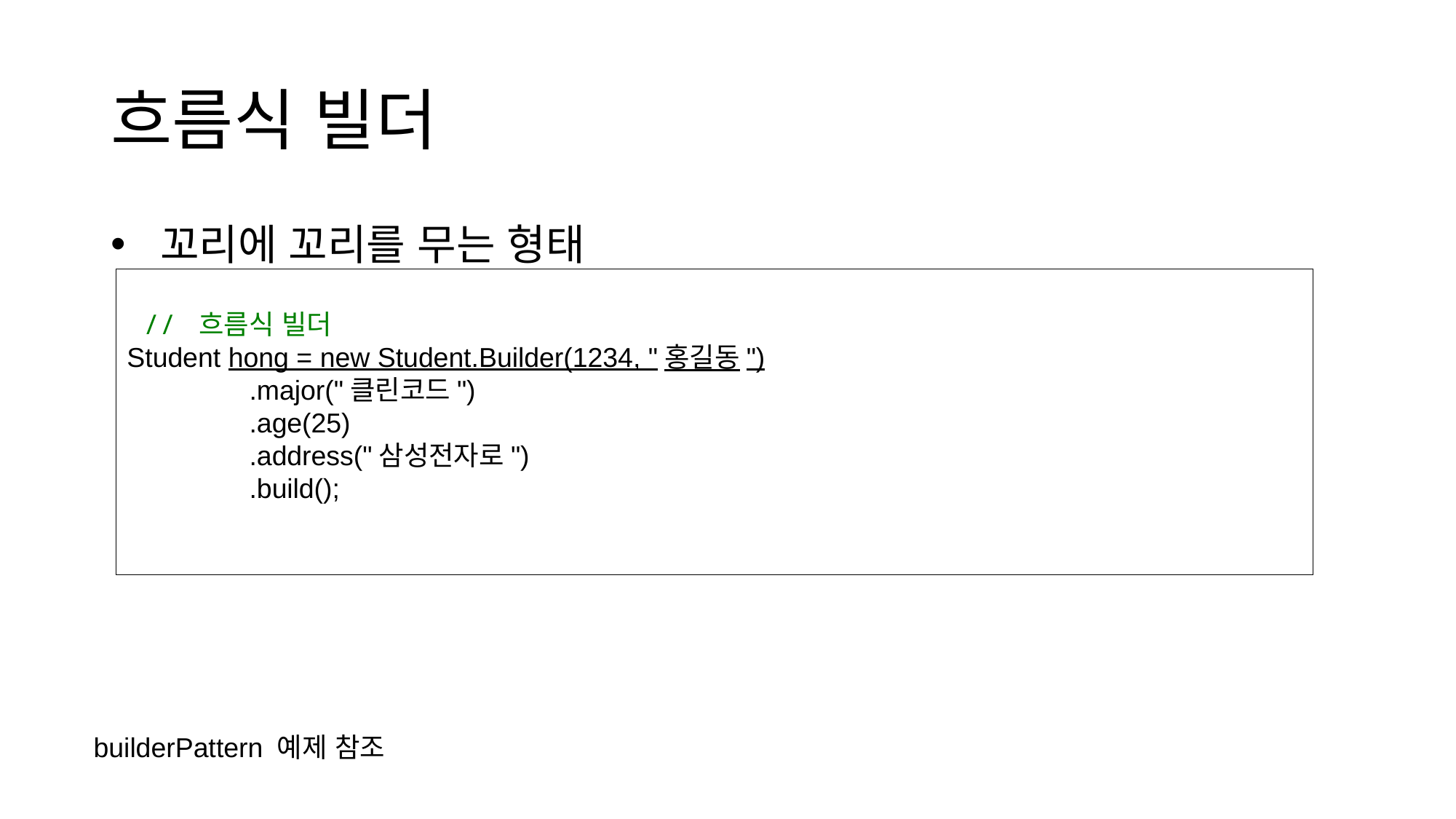

# 흐름식 빌더
 꼬리에 꼬리를 무는 형태

 // 흐름식 빌더
Student hong = new Student.Builder(1234, "홍길동")
                .major("클린코드")
                .age(25)
                .address("삼성전자로")
                .build();

builderPattern 예제 참조